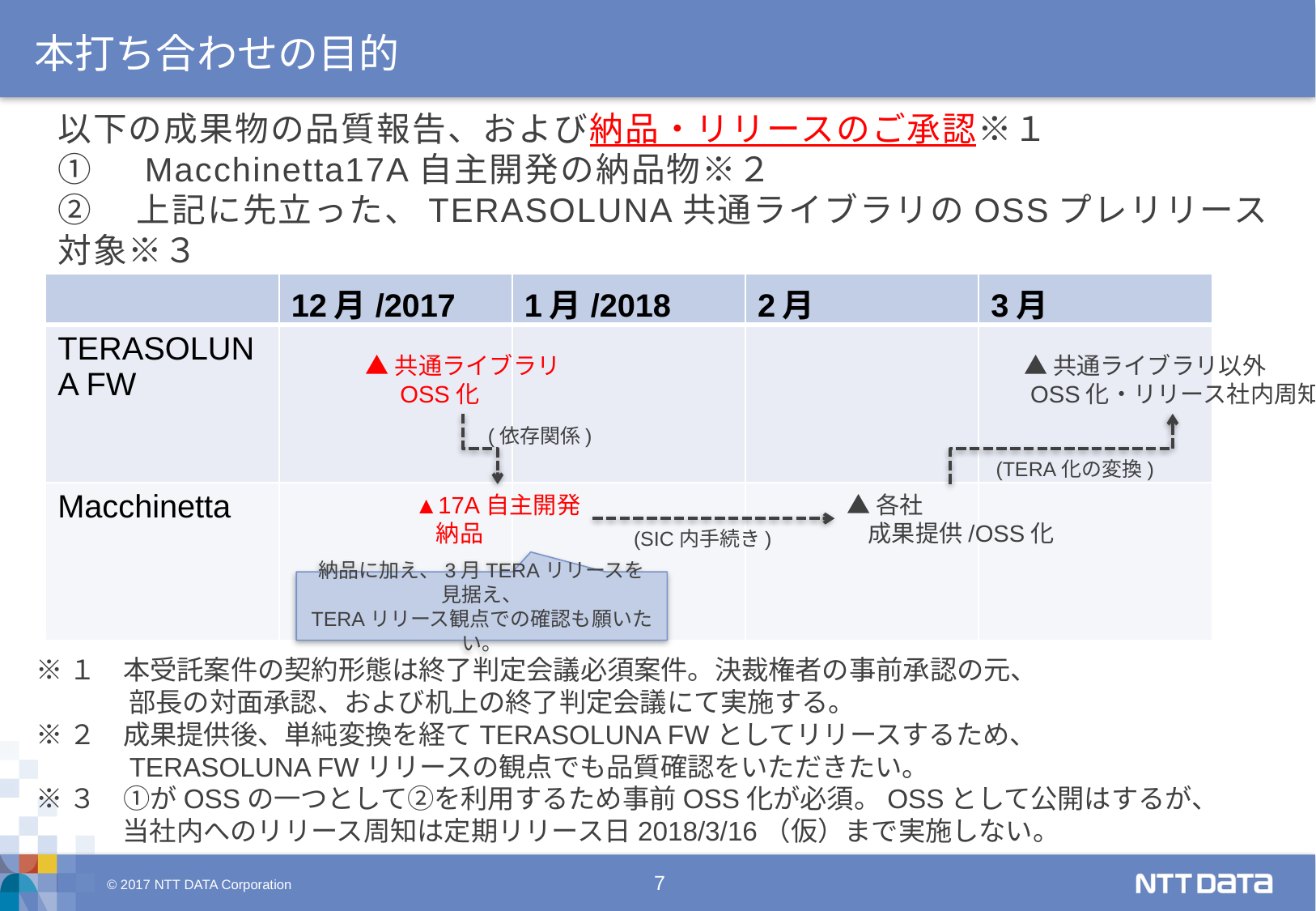

本打ち合わせの目的
以下の成果物の品質報告、および納品・リリースのご承認※１
①　Macchinetta17A自主開発の納品物※２
②　上記に先立った、TERASOLUNA共通ライブラリのOSSプレリリース対象※３
|  | 12月/2017 | 1月/2018 | 2月 | 3月 |
| --- | --- | --- | --- | --- |
| TERASOLUNA FW |  |  |  |  |
| Macchinetta |  |  |  |  |
▲共通ライブラリ
　 OSS化
▲共通ライブラリ以外
 OSS化・リリース社内周知
(依存関係)
(TERA化の変換)
▲17A自主開発
   納品
▲各社
   成果提供/OSS化
(SIC内手続き)
納品に加え、3月TERAリリースを見据え、
TERAリリース観点での確認も願いたい。
※１　本受託案件の契約形態は終了判定会議必須案件。決裁権者の事前承認の元、
 　　　部長の対面承認、および机上の終了判定会議にて実施する。
※２　成果提供後、単純変換を経てTERASOLUNA FWとしてリリースするため、
　　　 TERASOLUNA FWリリースの観点でも品質確認をいただきたい。
※３　①がOSSの一つとして②を利用するため事前OSS化が必須。OSSとして公開はするが、
　　　 当社内へのリリース周知は定期リリース日2018/3/16（仮）まで実施しない。